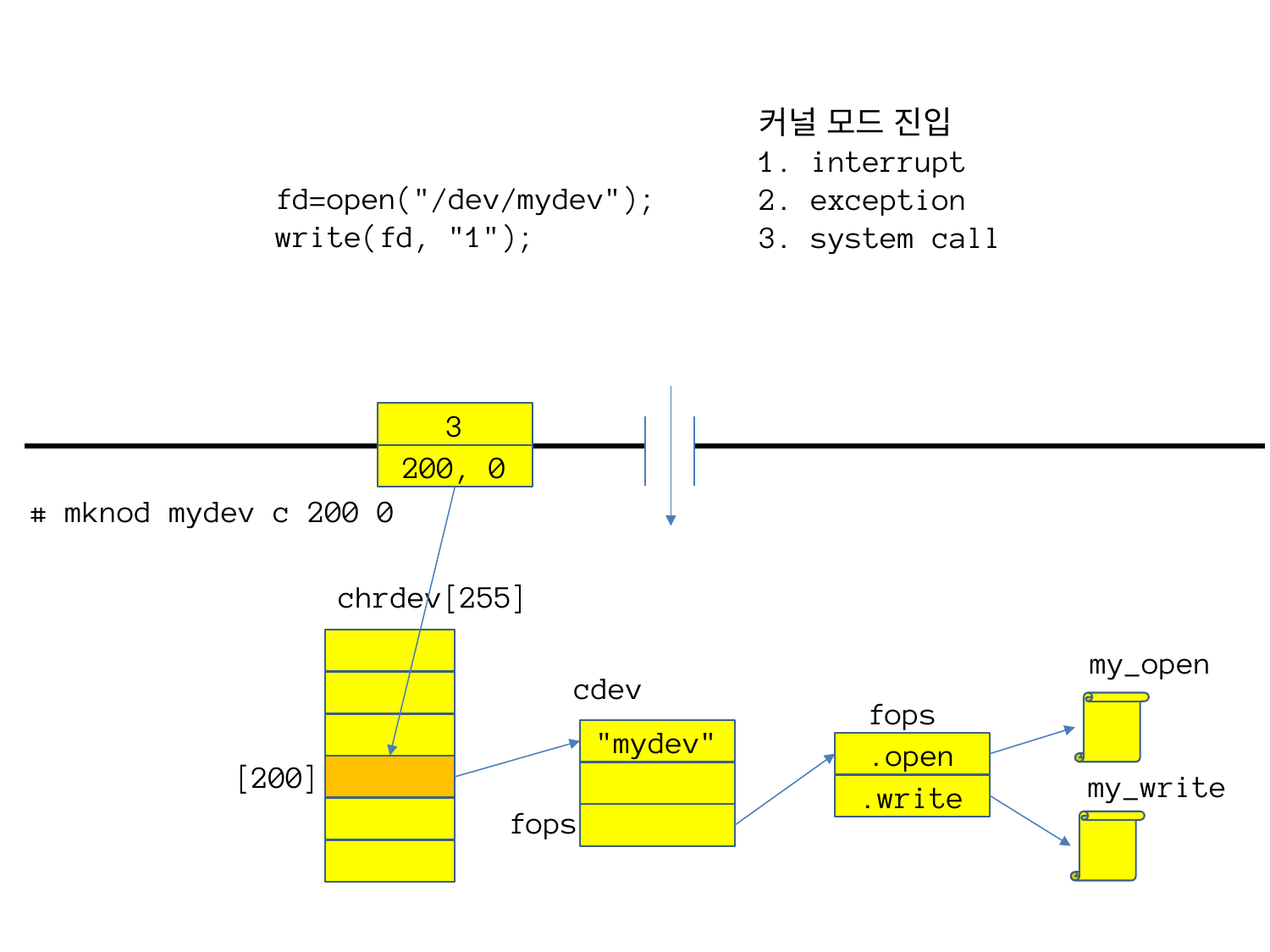

커널 모드 진입
1. interrupt
2. exception
3. system call
fd=open("/dev/mydev");
write(fd, "1");
3
200, 0
# mknod mydev c 200 0
chrdev[255]

my_open
cdev

fops

"mydev"
.open
[200]

my_write

.write
fops